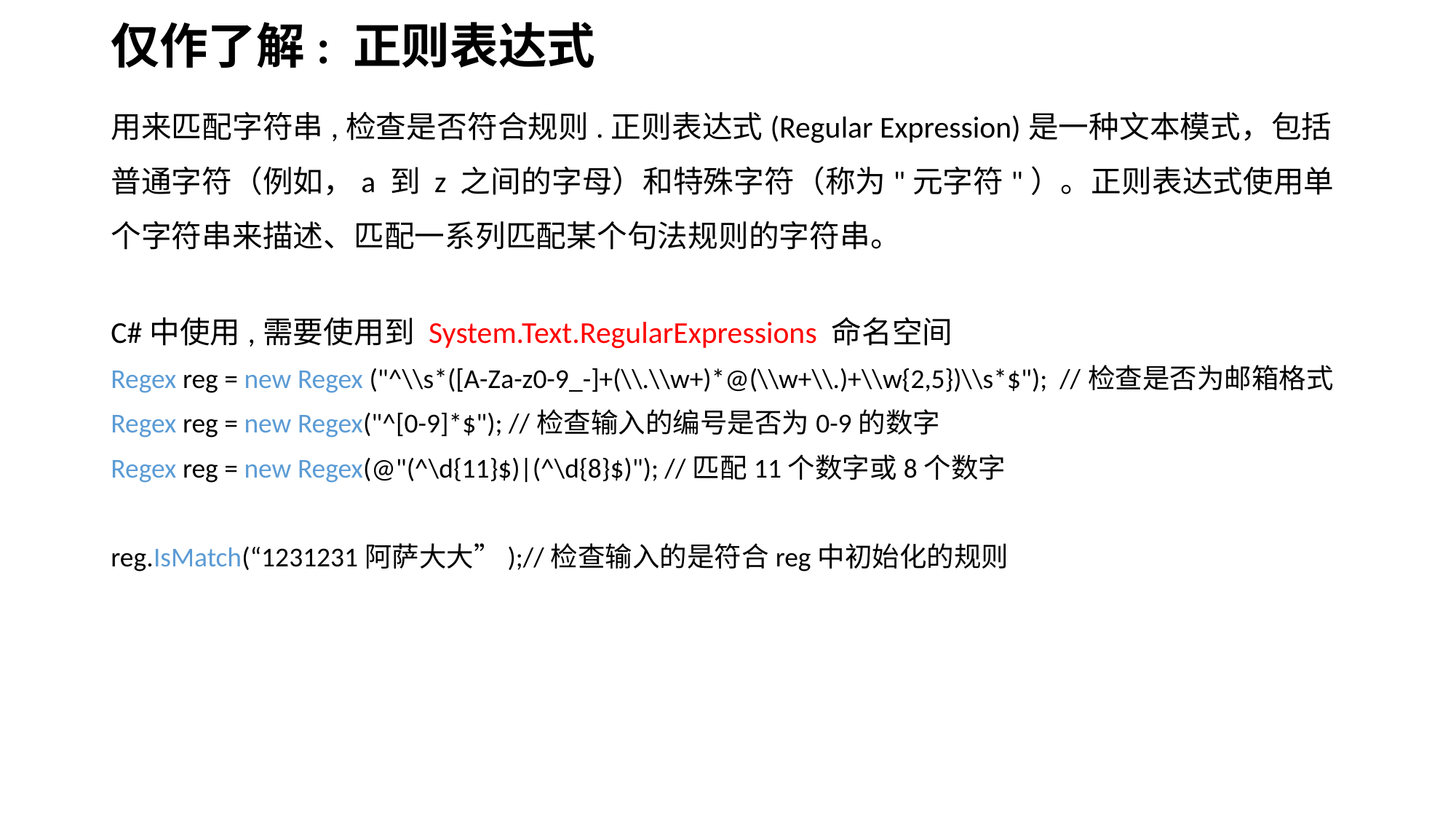

仅作了解: 正则表达式
用来匹配字符串,检查是否符合规则.正则表达式(Regular Expression)是一种文本模式，包括普通字符（例如，a 到 z 之间的字母）和特殊字符（称为"元字符"）。正则表达式使用单个字符串来描述、匹配一系列匹配某个句法规则的字符串。

C#中使用,需要使用到 System.Text.RegularExpressions 命名空间
Regex reg = new Regex ("^\\s*([A-Za-z0-9_-]+(\\.\\w+)*@(\\w+\\.)+\\w{2,5})\\s*$");  //检查是否为邮箱格式
Regex reg = new Regex("^[0-9]*$"); //检查输入的编号是否为0-9的数字
Regex reg = new Regex(@"(^\d{11}$)|(^\d{8}$)"); //匹配11个数字或8个数字

reg.IsMatch(“1231231阿萨大大”);//检查输入的是符合reg中初始化的规则